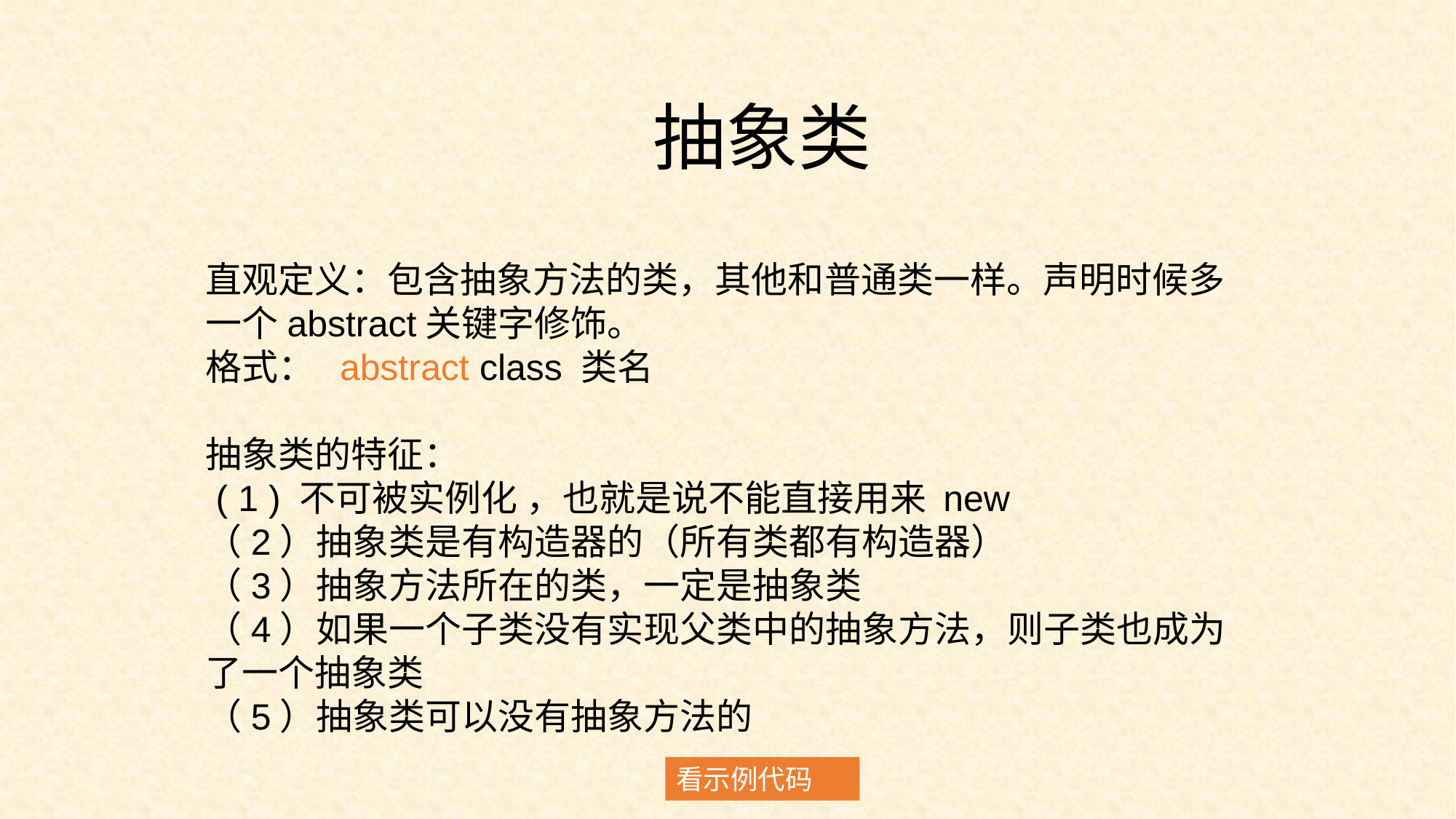

抽象类
直观定义：包含抽象方法的类，其他和普通类一样。声明时候多一个abstract关键字修饰。
格式：  abstract class 类名

抽象类的特征：
 ( 1 ) 不可被实例化 ，也就是说不能直接用来 new
（2）抽象类是有构造器的（所有类都有构造器）
（3）抽象方法所在的类，一定是抽象类
（4）如果一个子类没有实现父类中的抽象方法，则子类也成为了一个抽象类
（5）抽象类可以没有抽象方法的

看示例代码